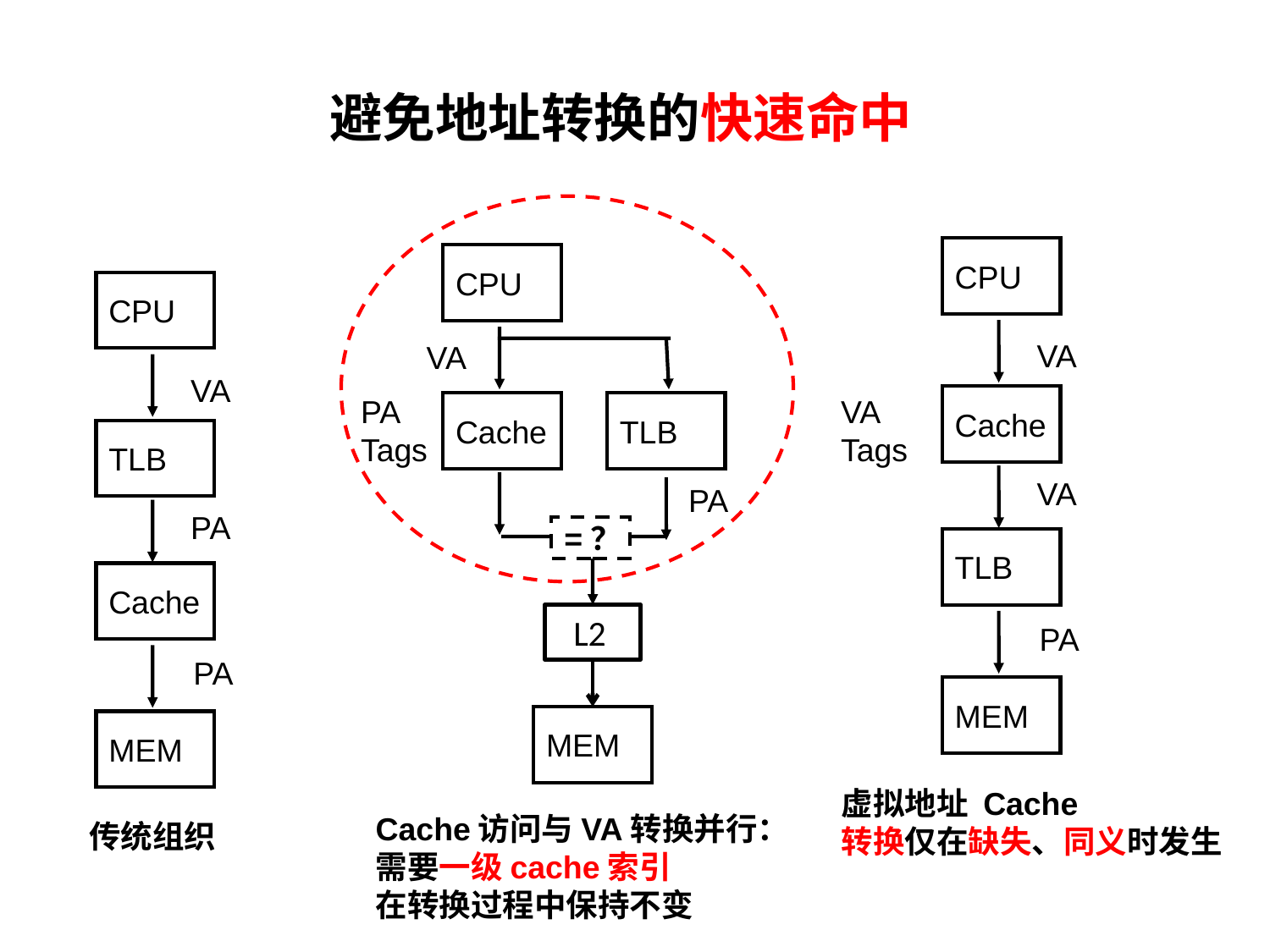

# 避免地址转换的快速命中

CPU
CPU
CPU

VA
VA

VA
PA
Tags
VA
Tags
Cache
Cache
TLB
TLB

VA

PA

PA
=？
TLB

Cache
  L2

PA

PA
MEM
MEM
MEM
虚拟地址 Cache
转换仅在缺失、同义时发生
Cache访问与VA转换并行：
需要一级cache索引
在转换过程中保持不变
传统组织
82